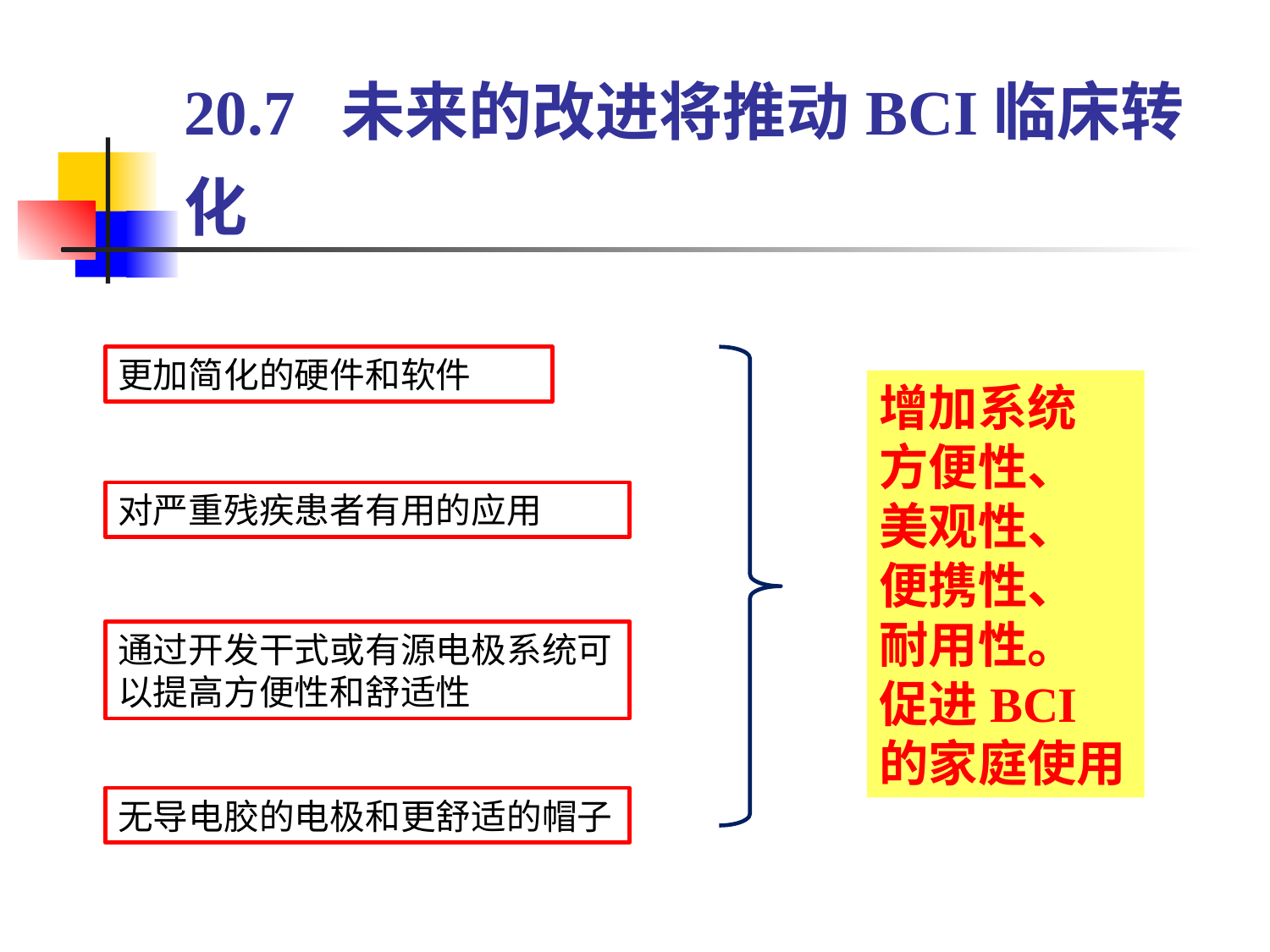

20.7  未来的改进将推动BCI临床转化
更加简化的硬件和软件

增加系统
方便性、 美观性、 便携性、
耐用性。
促进BCI的家庭使用
对严重残疾患者有用的应用
通过开发干式或有源电极系统可以提高方便性和舒适性
无导电胶的电极和更舒适的帽子